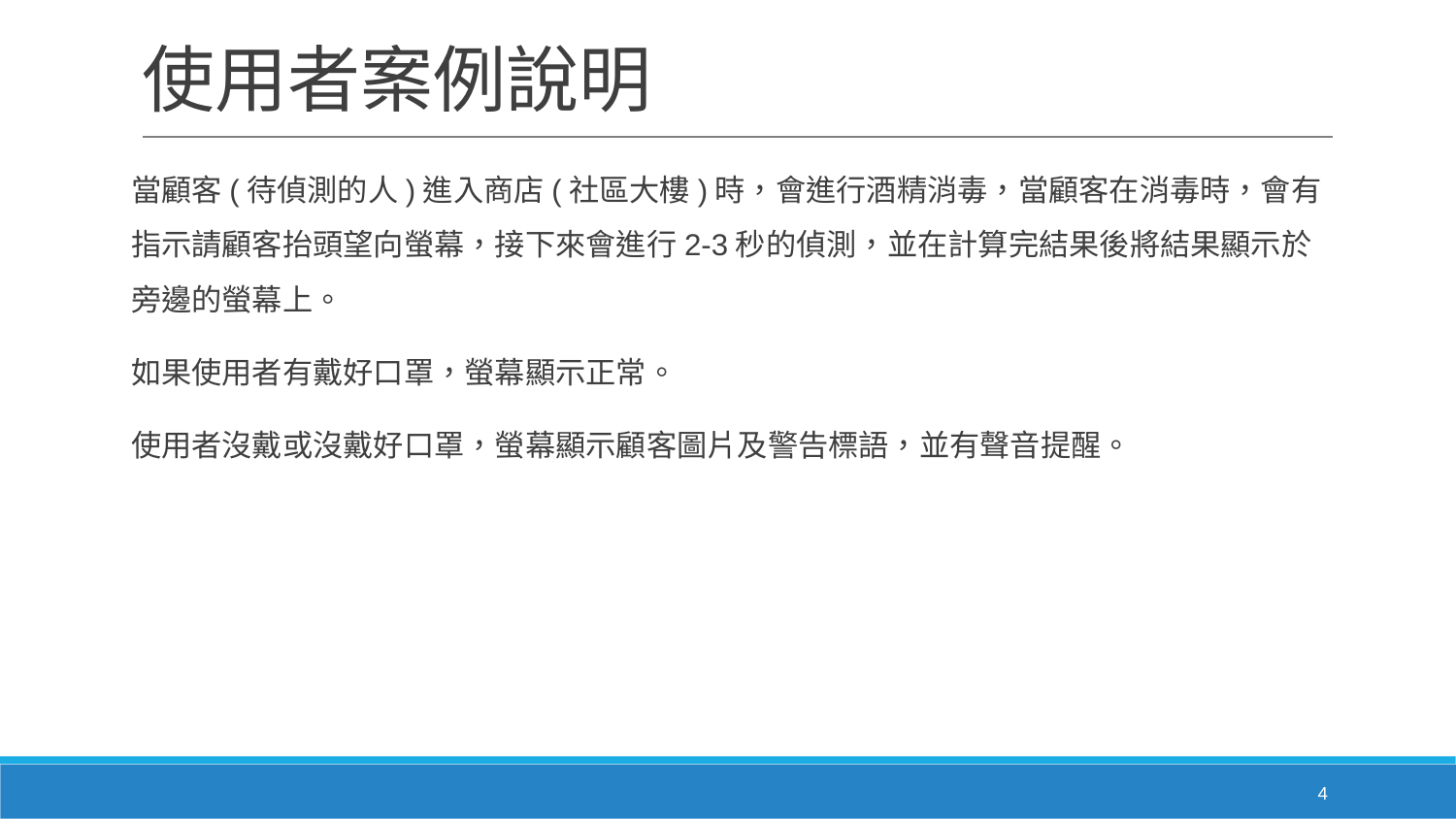

# 使用者案例說明
當顧客(待偵測的人)進入商店(社區大樓)時，會進行酒精消毒，當顧客在消毒時，會有指示請顧客抬頭望向螢幕，接下來會進行2-3秒的偵測，並在計算完結果後將結果顯示於旁邊的螢幕上。
如果使用者有戴好口罩，螢幕顯示正常。
使用者沒戴或沒戴好口罩，螢幕顯示顧客圖片及警告標語，並有聲音提醒。
4